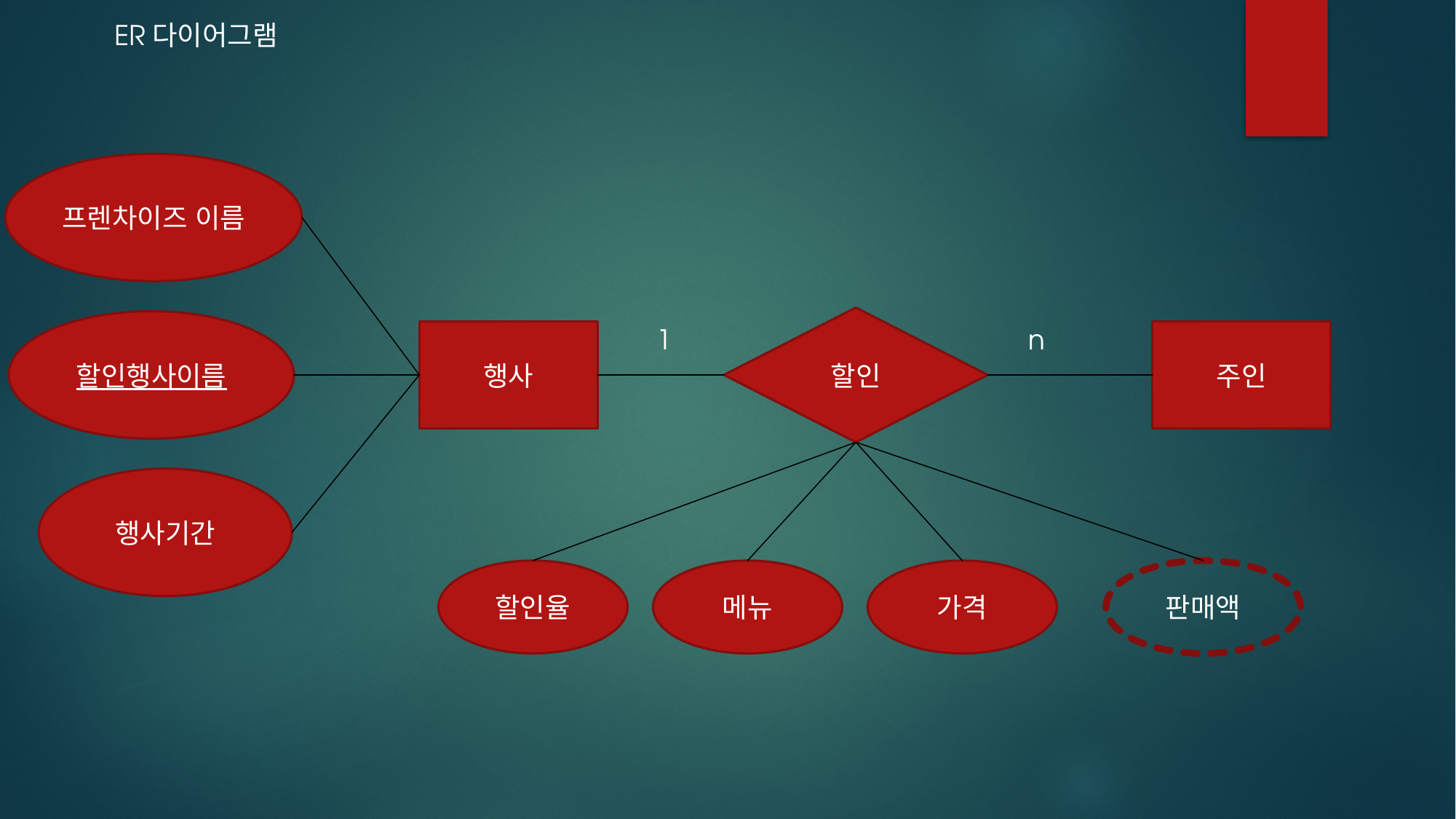

ER다이어그램
프렌차이즈 이름
할인
할인행사이름
1
n
행사
주인
행사기간
할인율
메뉴
가격
판매액